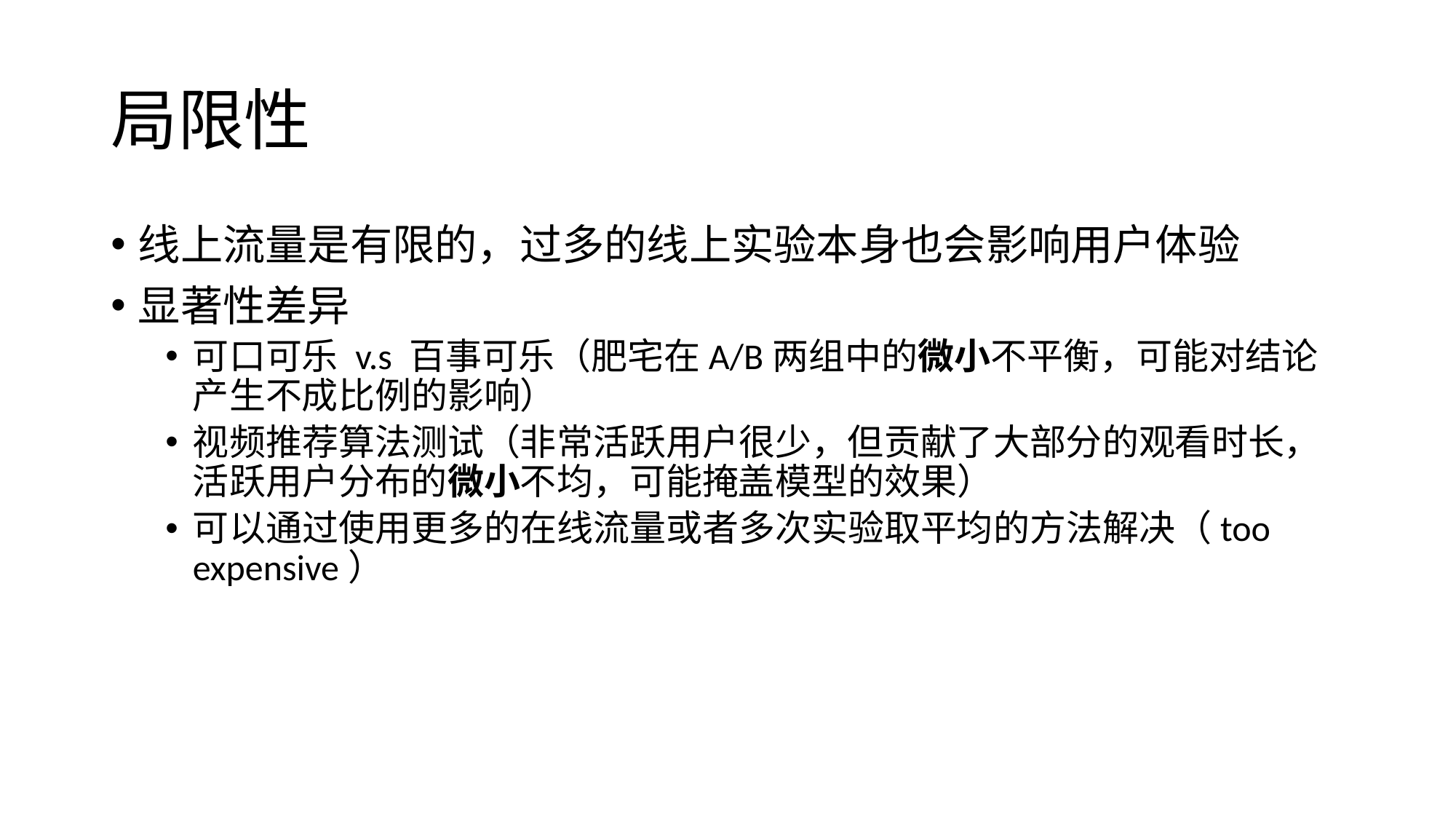

# 局限性
线上流量是有限的，过多的线上实验本身也会影响用户体验
显著性差异
可口可乐 v.s 百事可乐（肥宅在A/B两组中的微小不平衡，可能对结论产生不成比例的影响）
视频推荐算法测试（非常活跃用户很少，但贡献了大部分的观看时长，活跃用户分布的微小不均，可能掩盖模型的效果）
可以通过使用更多的在线流量或者多次实验取平均的方法解决（too expensive）